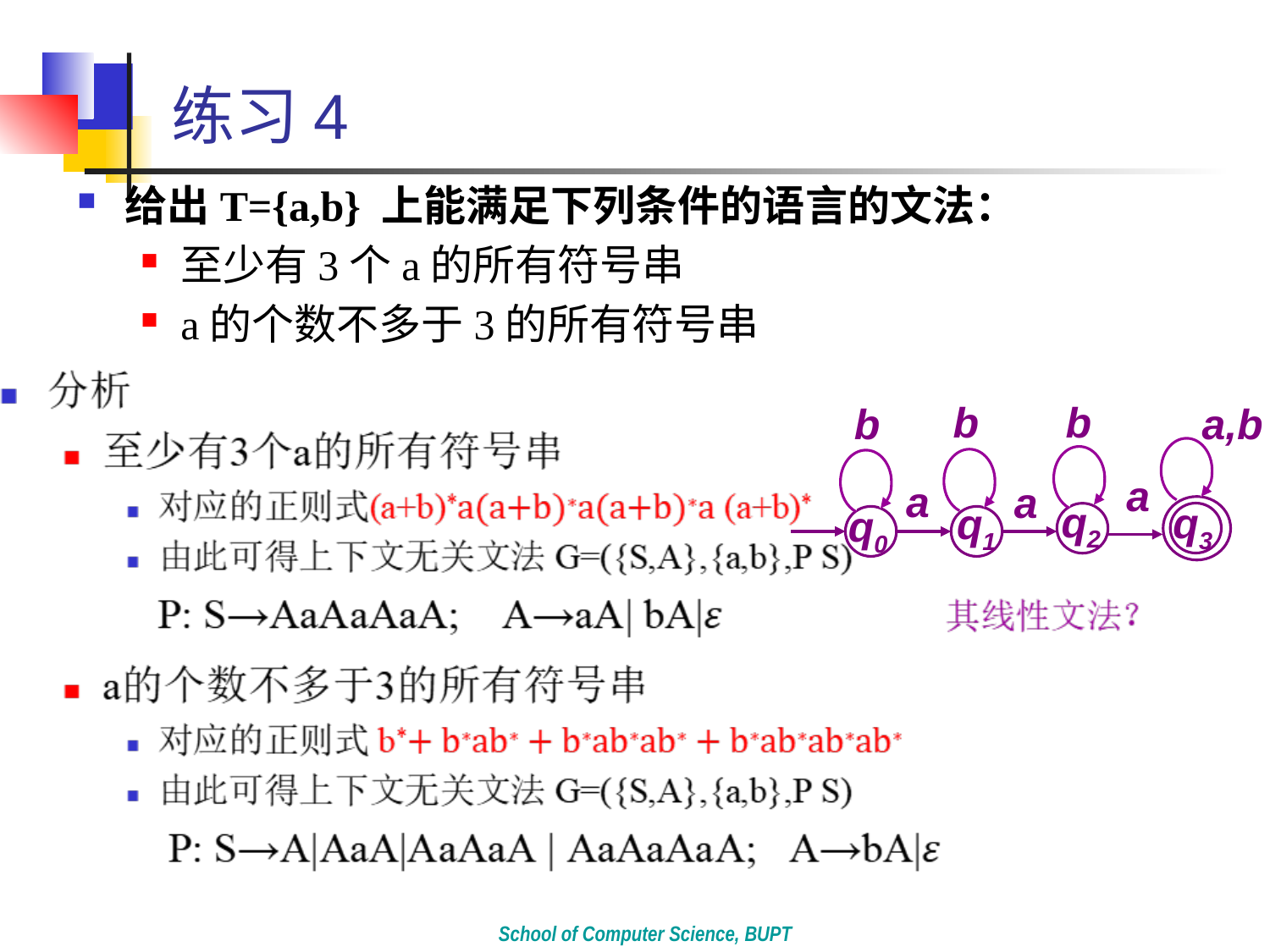

# 练习4
给出T={a,b} 上能满足下列条件的语言的文法：
至少有3个a的所有符号串
a的个数不多于3的所有符号串

b
b
b
a,b

a
a
a

q2
q3
q1
q0

School of Computer Science, BUPT
9